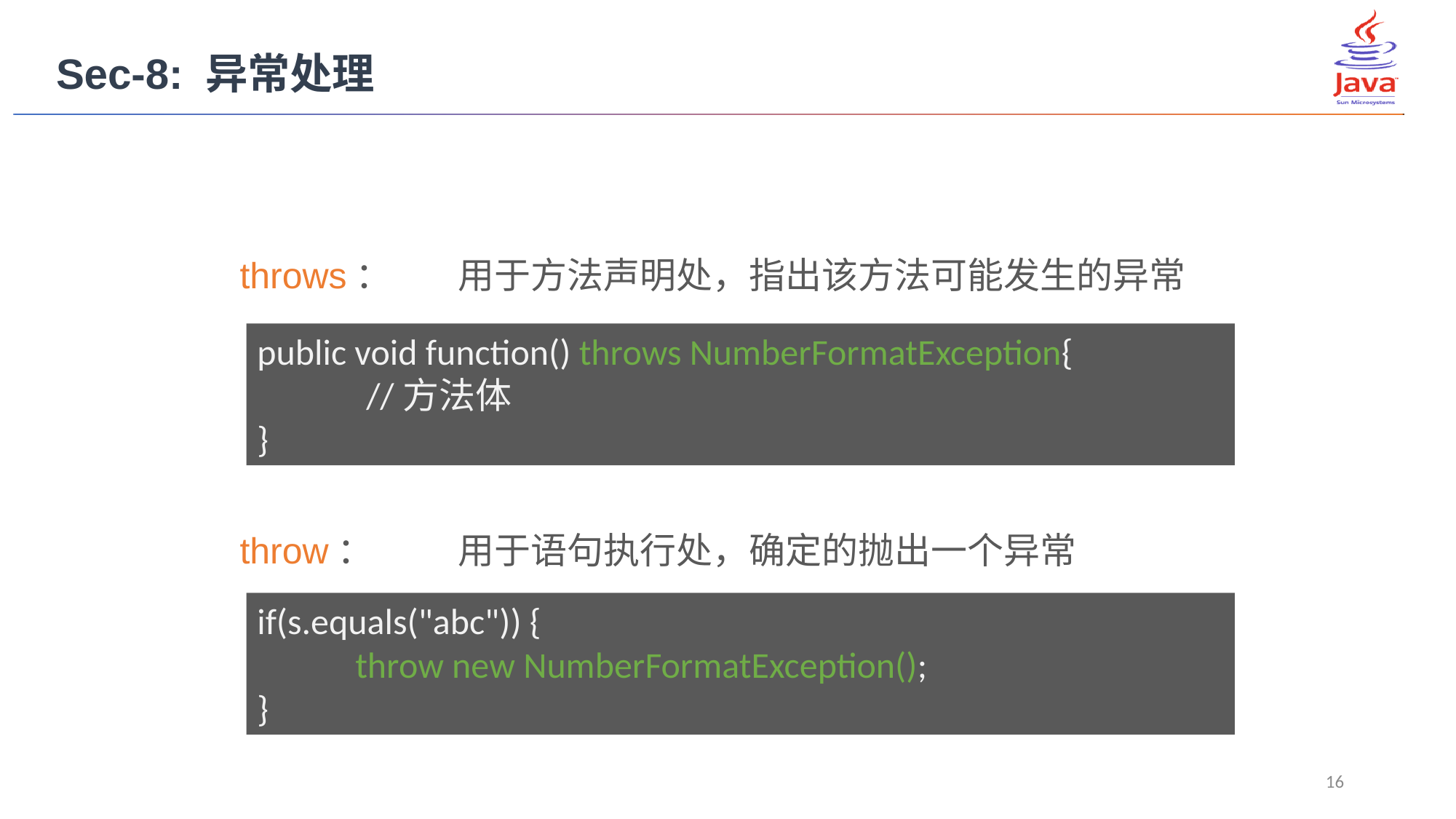

Sec-8: 异常处理

throws：	用于方法声明处，指出该方法可能发生的异常
public void function() throws NumberFormatException{
	//方法体
}
throw：	用于语句执行处，确定的抛出一个异常
if(s.equals("abc")) {
            throw new NumberFormatException();
}
16